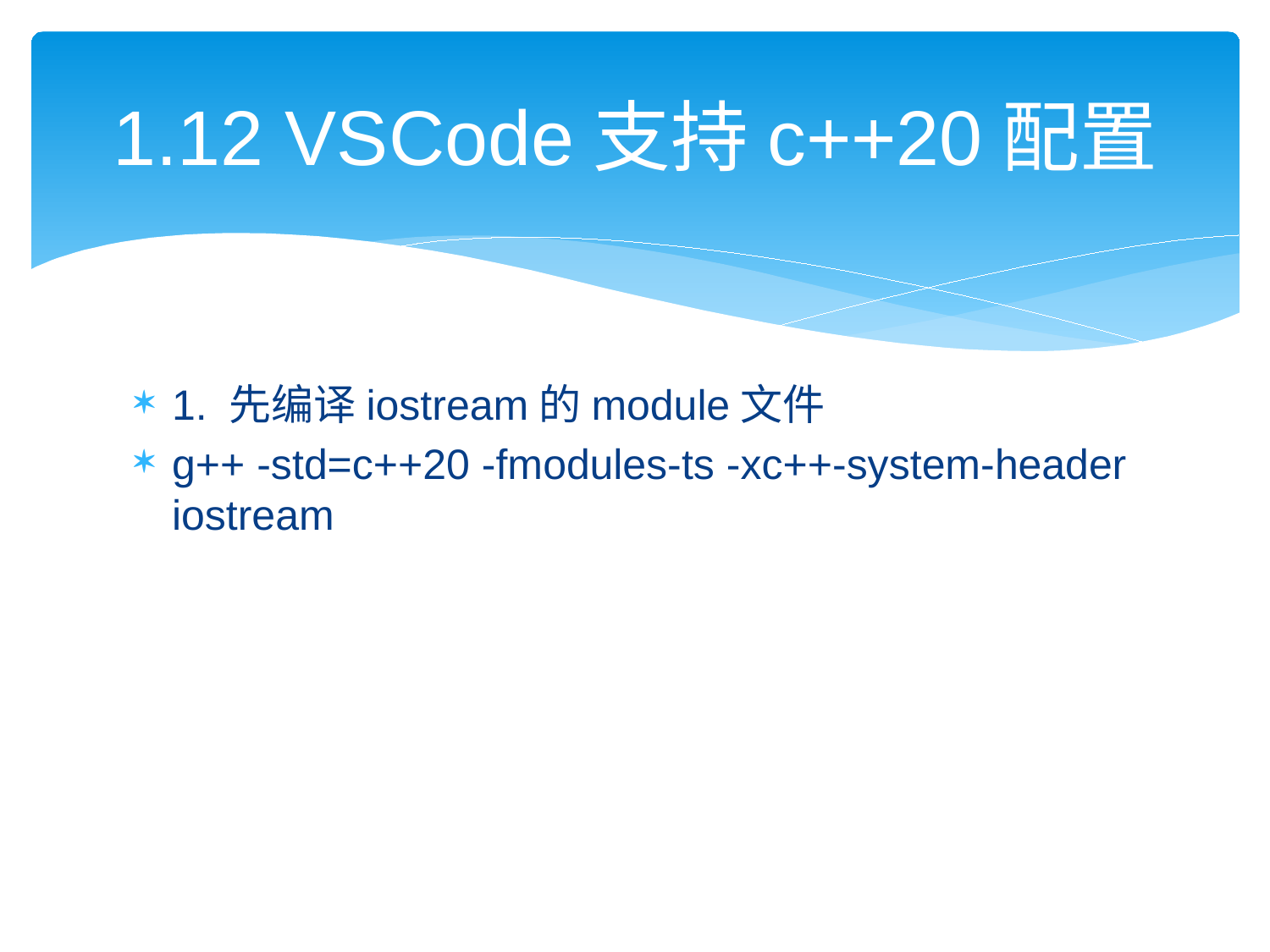

# 1.12 VSCode支持c++20配置
1. 先编译iostream的module文件
g++ -std=c++20 -fmodules-ts -xc++-system-header iostream